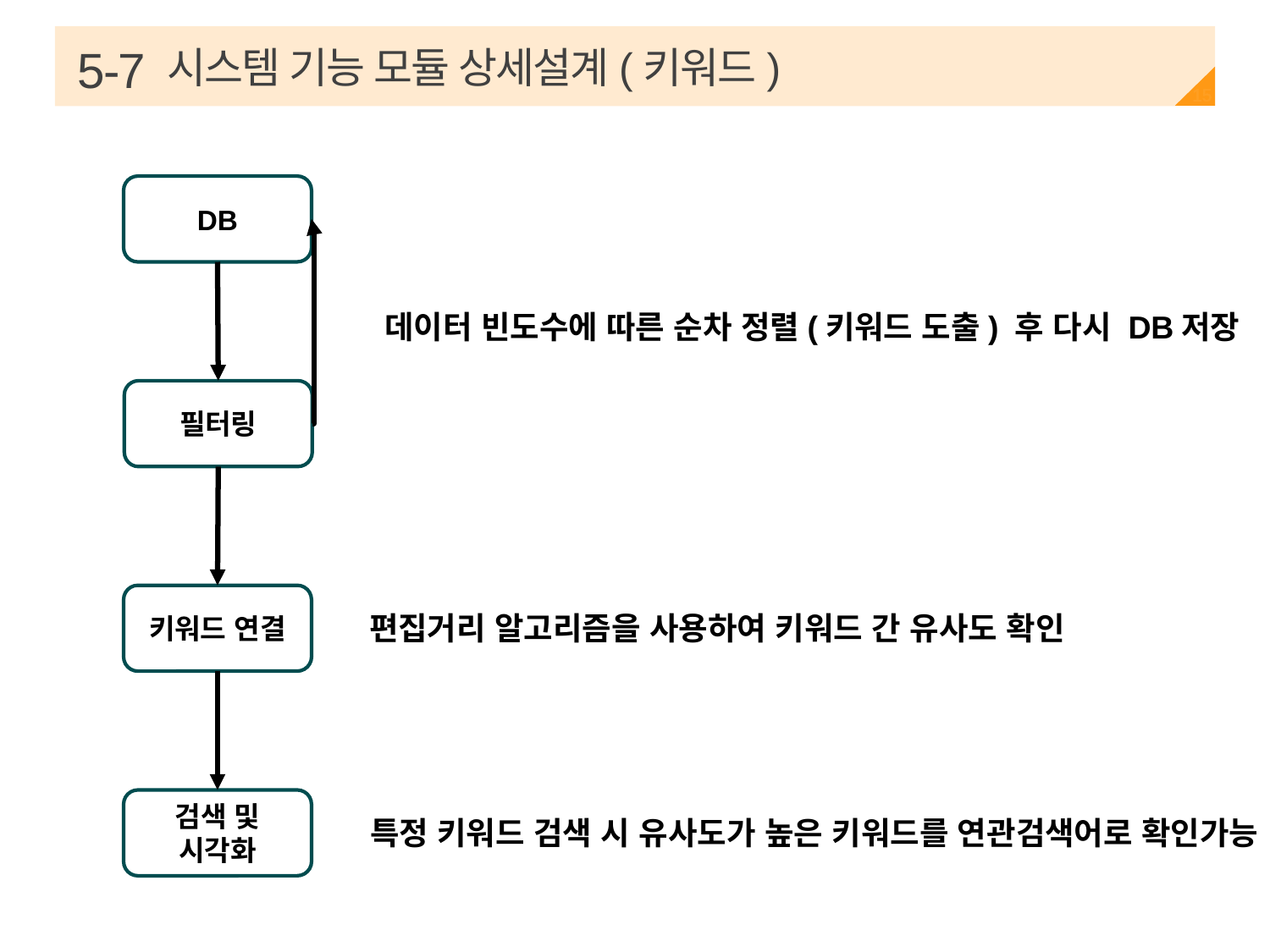

시스템 기능 모듈 상세설계(키워드)
5-7
15
DB
데이터 빈도수에 따른 순차 정렬(키워드 도출) 후 다시 DB저장
필터링
키워드 연결
편집거리 알고리즘을 사용하여 키워드 간 유사도 확인
검색 및
시각화
특정 키워드 검색 시 유사도가 높은 키워드를 연관검색어로 확인가능